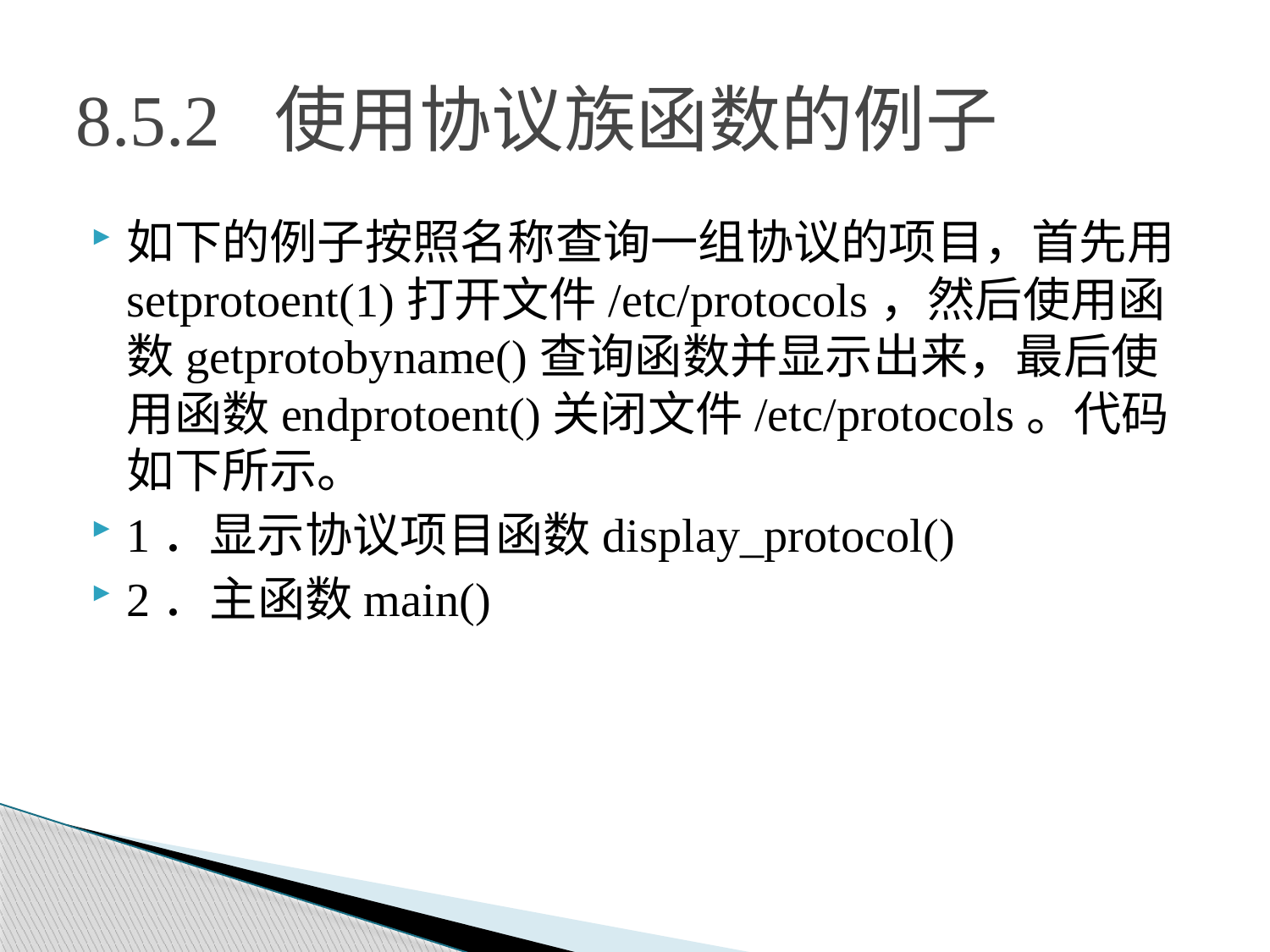

# 8.5.2  使用协议族函数的例子
如下的例子按照名称查询一组协议的项目，首先用setprotoent(1)打开文件/etc/protocols，然后使用函数getprotobyname()查询函数并显示出来，最后使用函数endprotoent()关闭文件/etc/protocols。代码如下所示。
1．显示协议项目函数display_protocol()
2．主函数main()